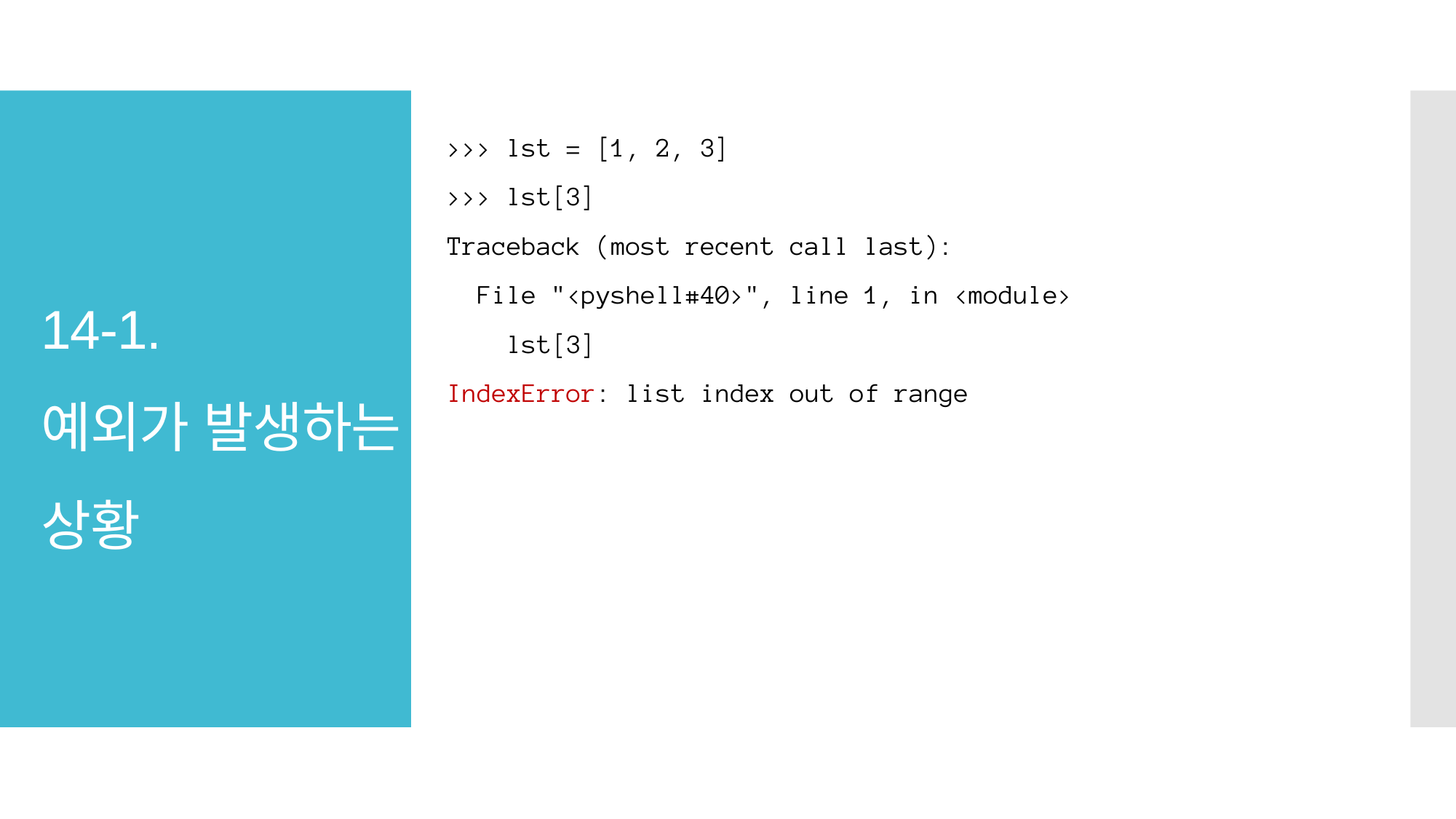

>>> lst = [1, 2, 3]
>>> lst[3]
Traceback (most recent call last):
  File "<pyshell#40>", line 1, in <module>
    lst[3]
IndexError: list index out of range
# 14-1. 예외가 발생하는 상황